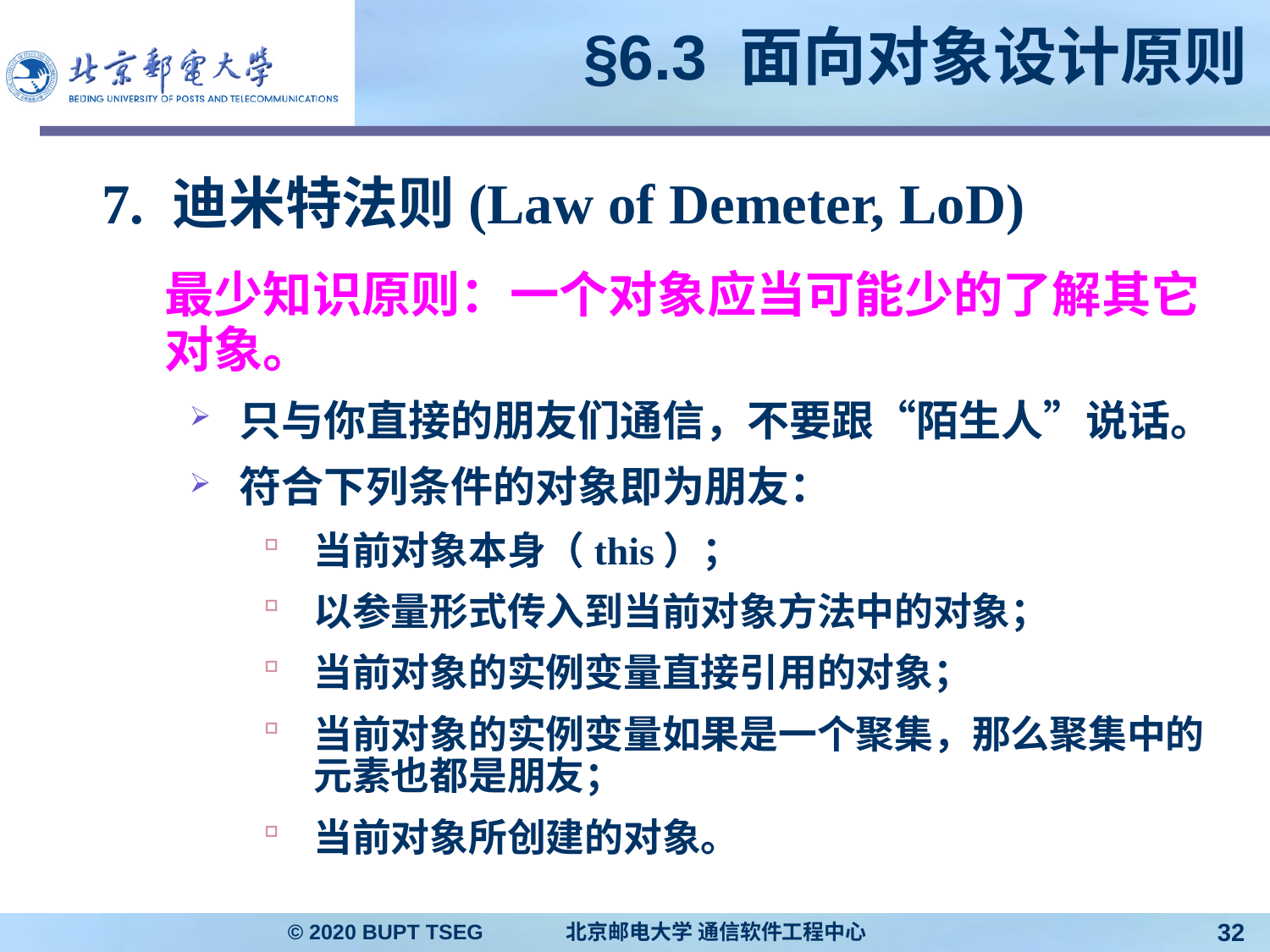

# §6.3 面向对象设计原则
7. 迪米特法则(Law of Demeter, LoD)
	最少知识原则：一个对象应当可能少的了解其它对象。
只与你直接的朋友们通信，不要跟“陌生人”说话。
符合下列条件的对象即为朋友：
当前对象本身（this）；
以参量形式传入到当前对象方法中的对象；
当前对象的实例变量直接引用的对象；
当前对象的实例变量如果是一个聚集，那么聚集中的元素也都是朋友；
当前对象所创建的对象。
© 2020 BUPT TSEG             北京邮电大学 通信软件工程中心